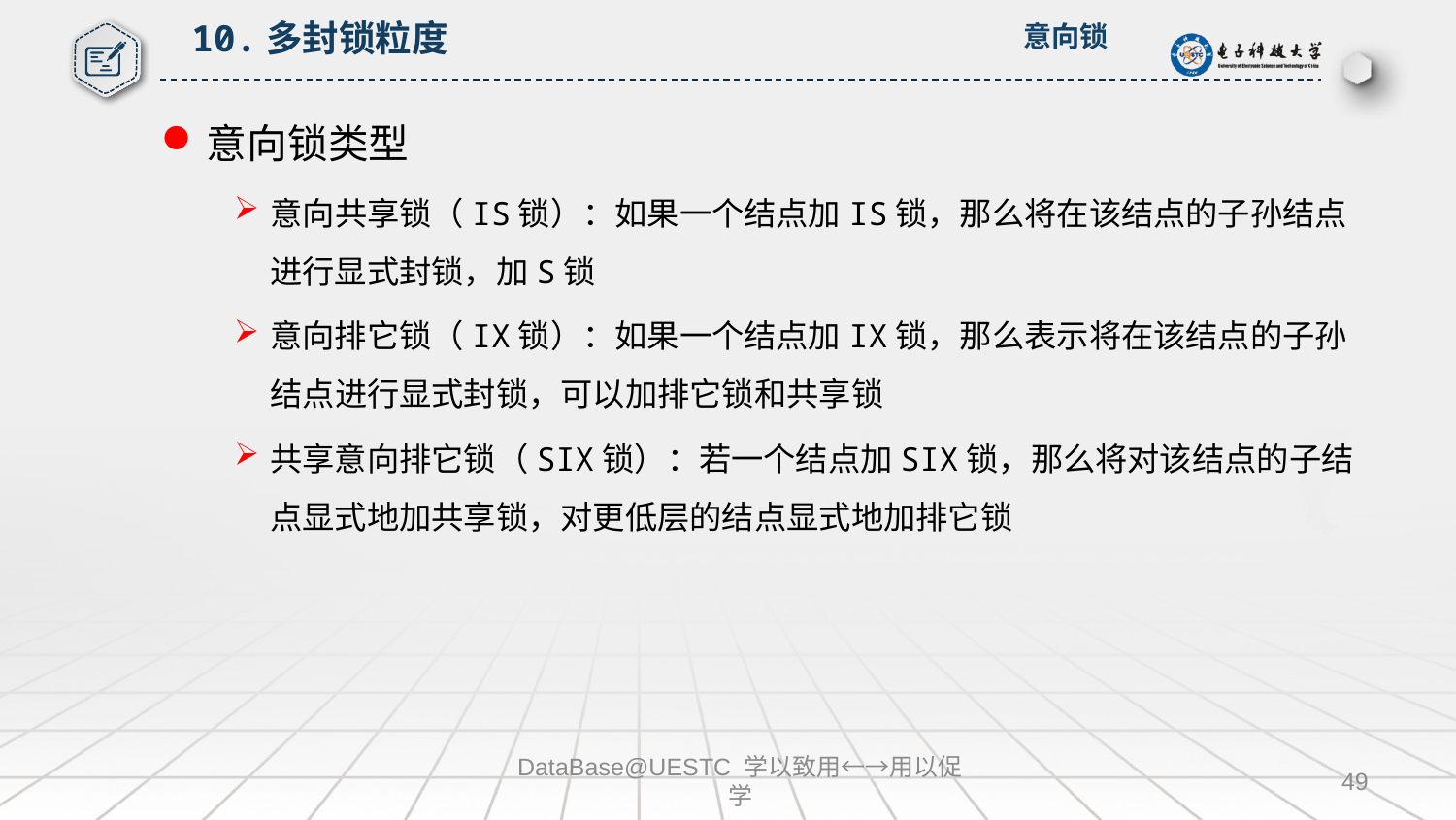

10.多封锁粒度
意向锁
意向锁类型
意向共享锁（IS锁）：如果一个结点加IS锁，那么将在该结点的子孙结点进行显式封锁，加S锁
意向排它锁（IX锁）：如果一个结点加IX锁，那么表示将在该结点的子孙结点进行显式封锁，可以加排它锁和共享锁
共享意向排它锁（SIX锁）：若一个结点加SIX锁，那么将对该结点的子结点显式地加共享锁，对更低层的结点显式地加排它锁
DataBase@UESTC 学以致用←→用以促学
49